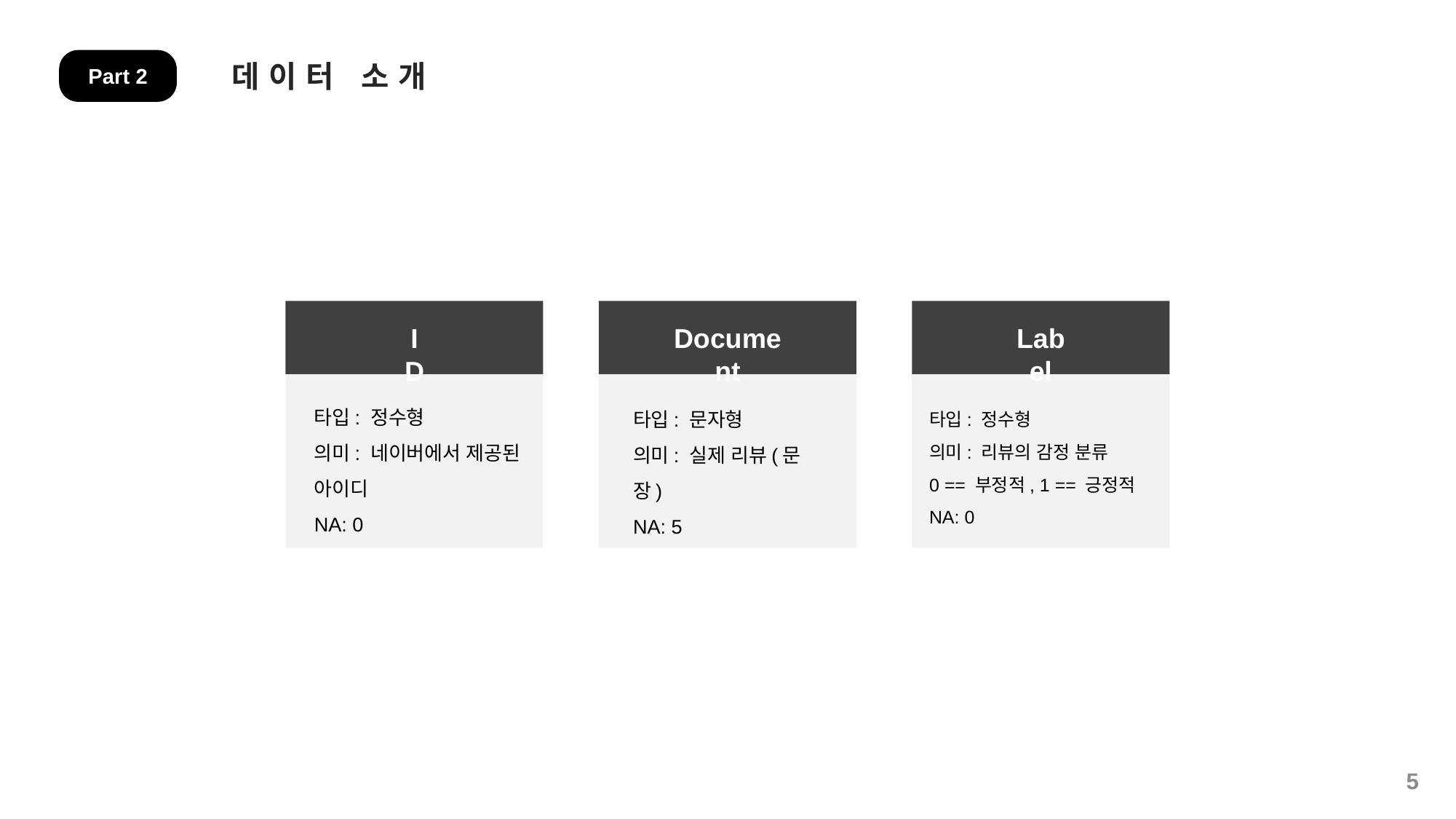

데이터 소개
Part 2
ID

ID
Document
Label

타입: 정수형
의미: 네이버에서 제공된
아이디
NA: 0
타입: 문자형
의미: 실제 리뷰(문장)
NA: 5
타입: 정수형
의미: 리뷰의 감정 분류
0 == 부정적, 1 == 긍정적
NA: 0
5